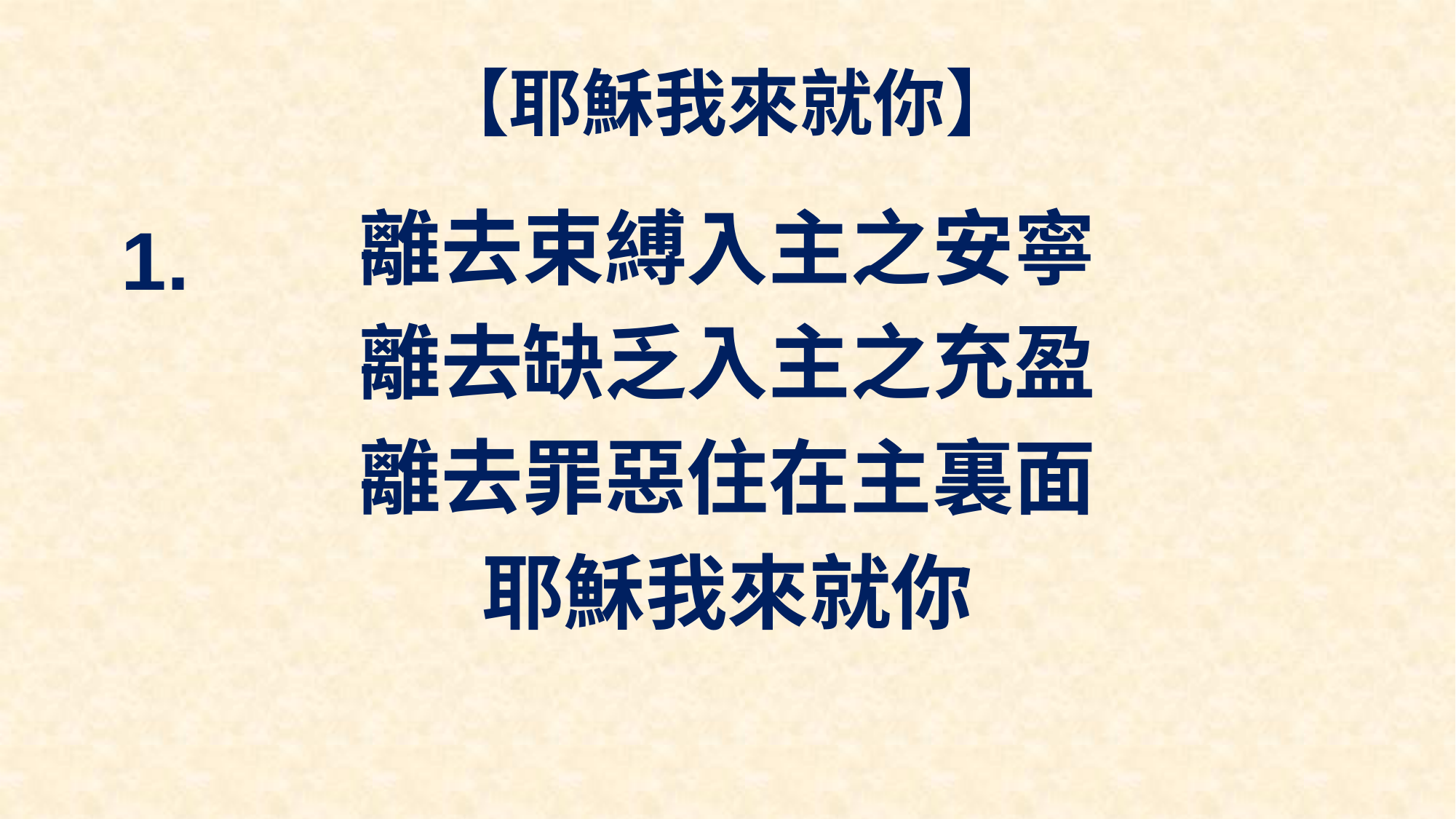

# 【耶穌我來就你】
離去束縛入主之安寧
離去缺乏入主之充盈
離去罪惡住在主裏面
耶穌我來就你
1.